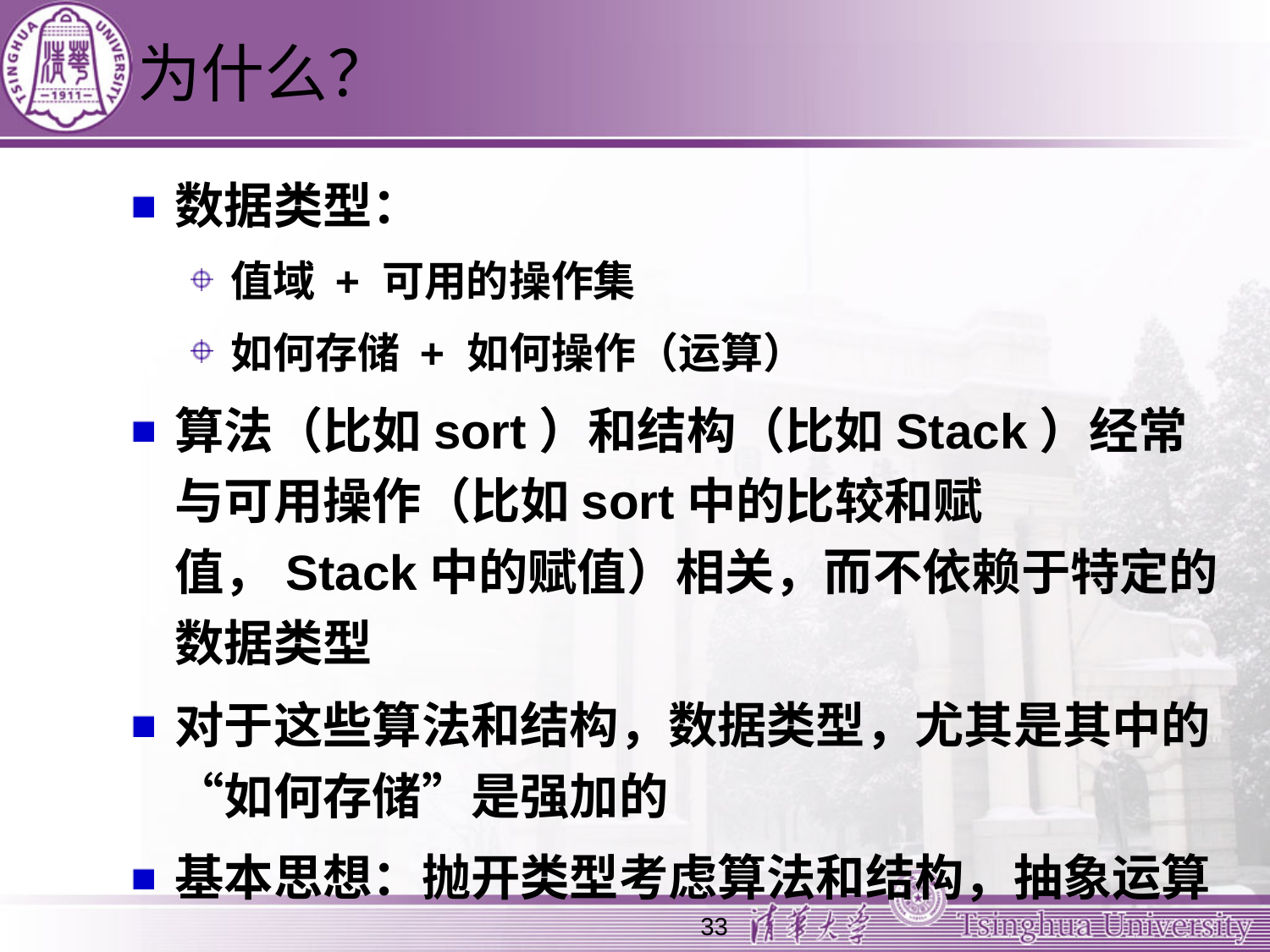

# 为什么？
数据类型：
值域 + 可用的操作集
如何存储 + 如何操作（运算）
算法（比如sort）和结构（比如Stack）经常与可用操作（比如sort中的比较和赋值，Stack中的赋值）相关，而不依赖于特定的数据类型
对于这些算法和结构，数据类型，尤其是其中的“如何存储”是强加的
基本思想：抛开类型考虑算法和结构，抽象运算
33